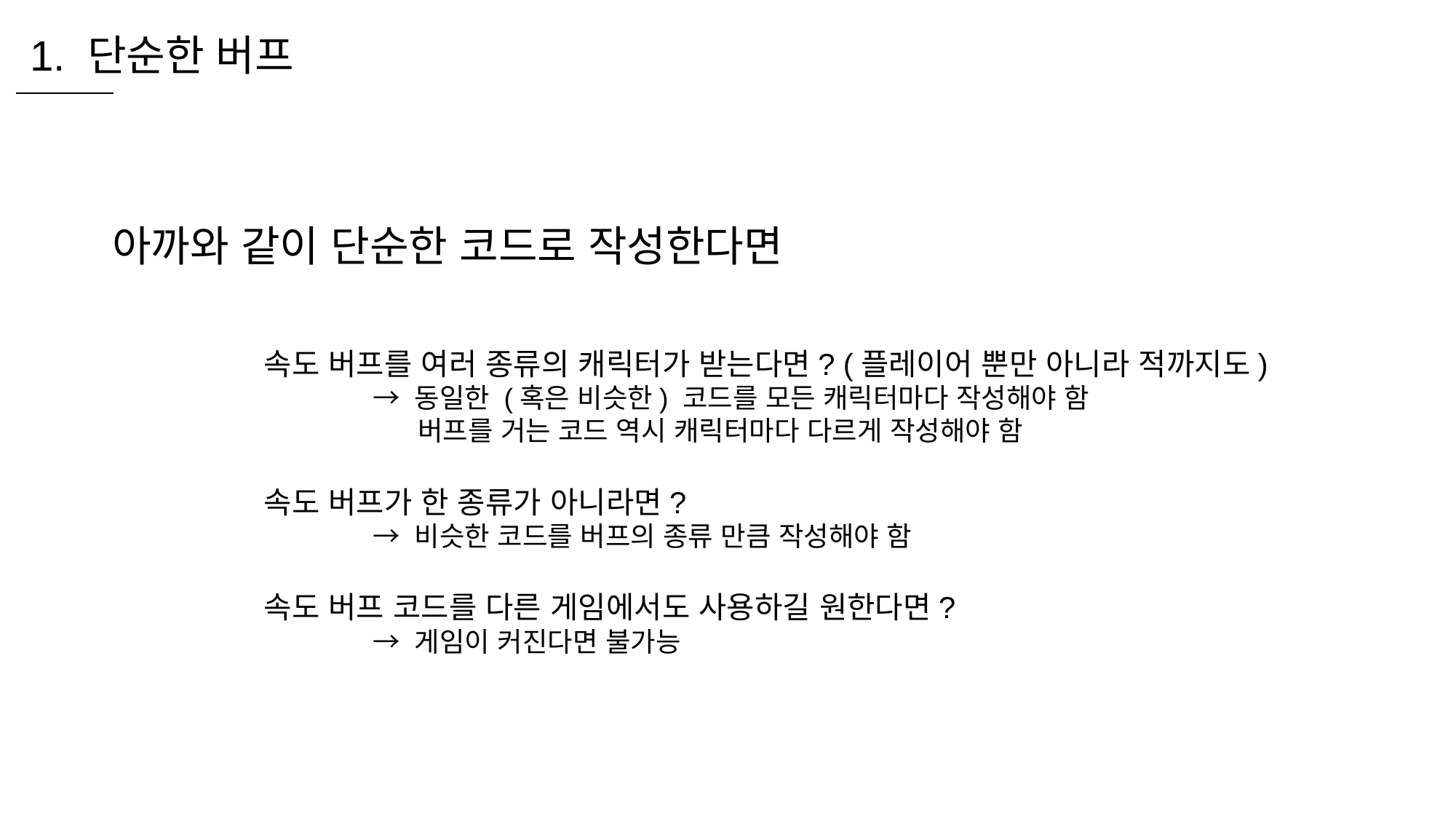

1. 단순한 버프
아까와 같이 단순한 코드로 작성한다면
속도 버프를 여러 종류의 캐릭터가 받는다면? (플레이어 뿐만 아니라 적까지도)
	→ 동일한 (혹은 비슷한) 코드를 모든 캐릭터마다 작성해야 함
	     버프를 거는 코드 역시 캐릭터마다 다르게 작성해야 함

속도 버프가 한 종류가 아니라면?
	→ 비슷한 코드를 버프의 종류 만큼 작성해야 함

속도 버프 코드를 다른 게임에서도 사용하길 원한다면?
	→ 게임이 커진다면 불가능